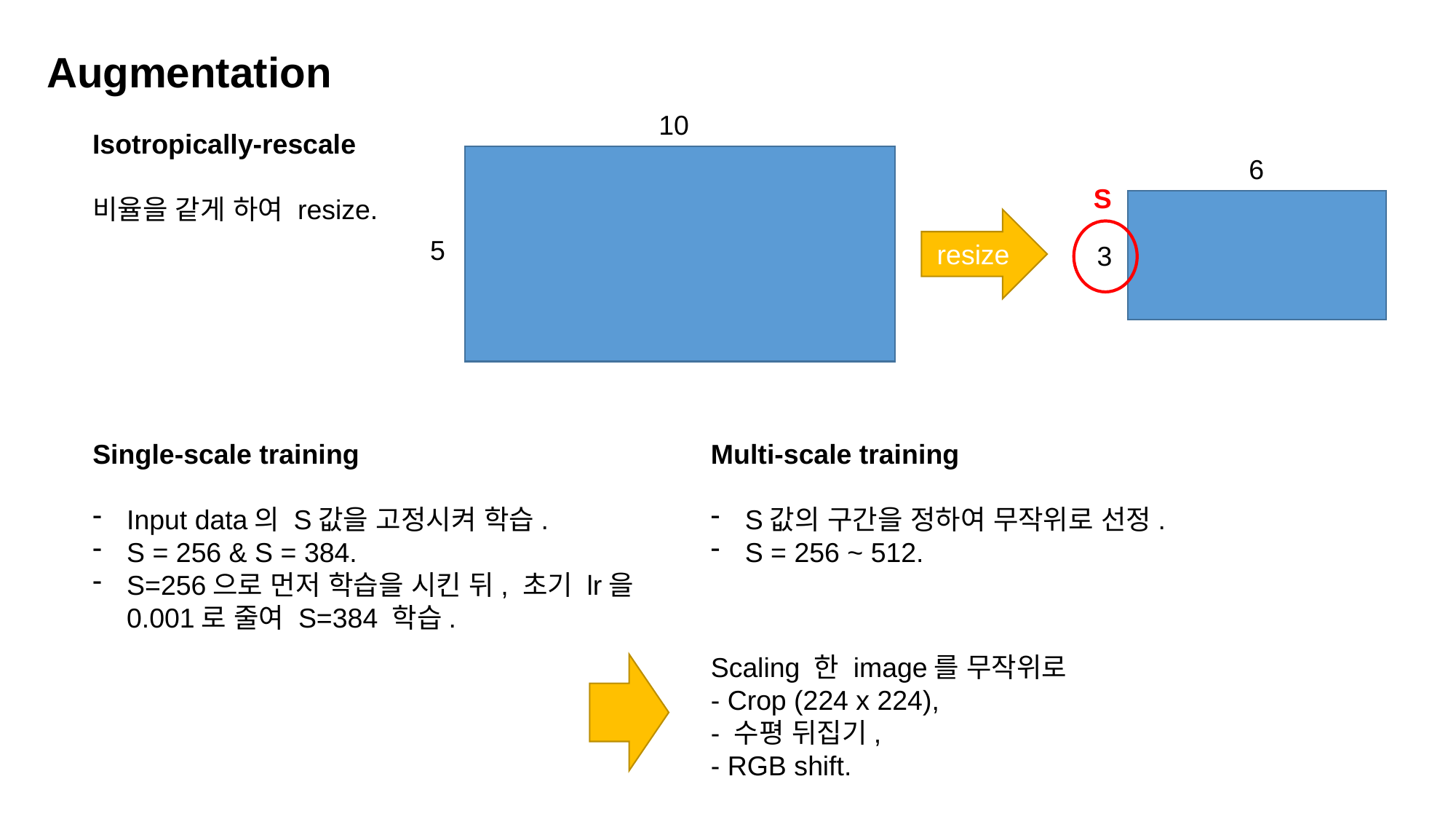

Augmentation
10
Isotropically-rescale

비율을 같게 하여 resize.

6
S

resize

5

3
Single-scale training

Input data의 S값을 고정시켜 학습.
S = 256 & S = 384.
S=256으로 먼저 학습을 시킨 뒤, 초기 lr을 0.001로 줄여 S=384 학습.
Multi-scale training

S값의 구간을 정하여 무작위로 선정.
S = 256 ~ 512.
Scaling 한 image를 무작위로
- Crop (224 x 224),
- 수평 뒤집기,
- RGB shift.